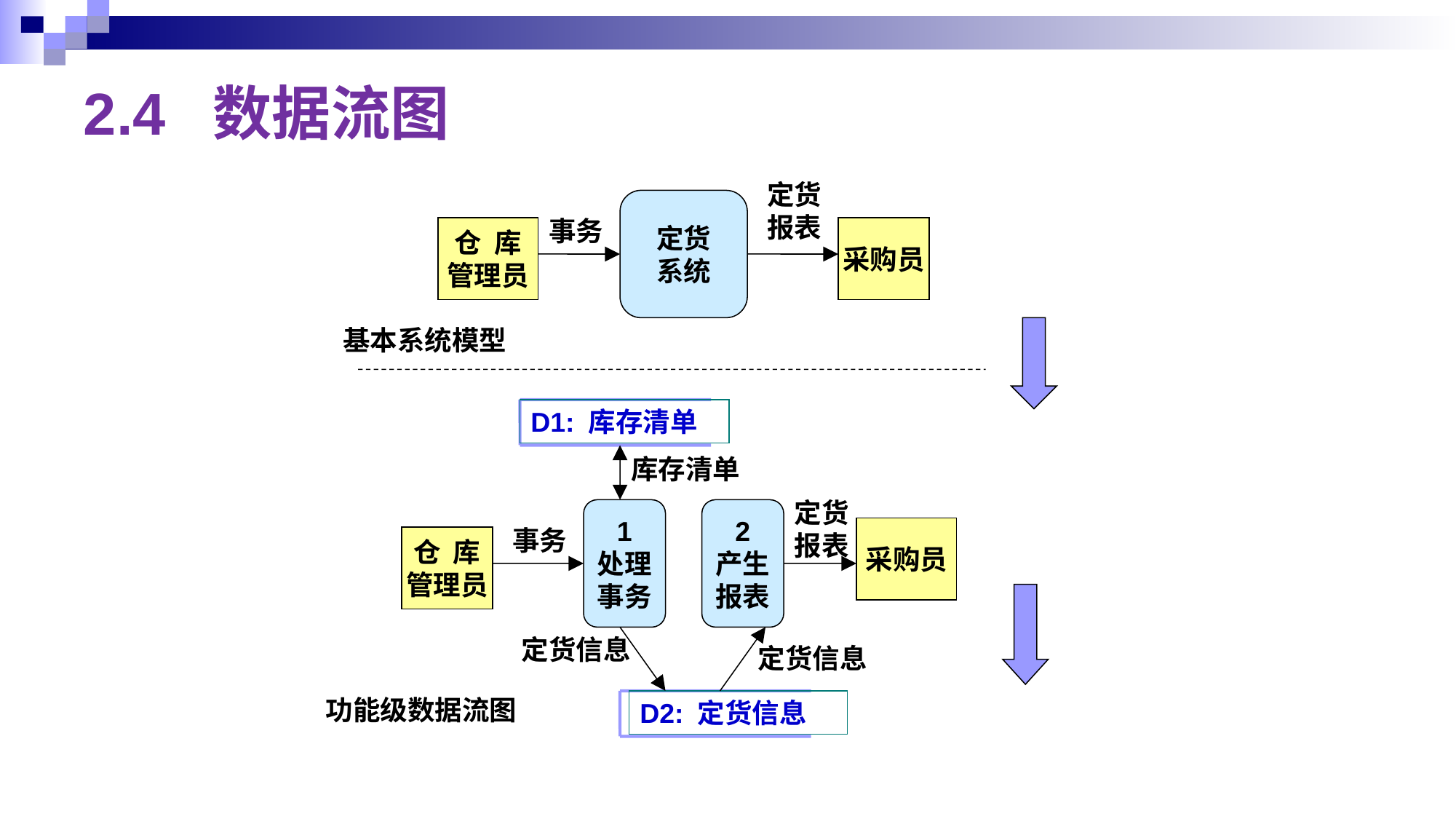

# 2.4  数据流图
定货报表
定货
系统
事务
仓  库
管理员
采购员

基本系统模型

D1: 库存清单

库存清单
定货报表
1
处理
事务
2
产生
报表
事务
采购员
仓  库
管理员

定货信息

定货信息

D2: 定货信息

功能级数据流图